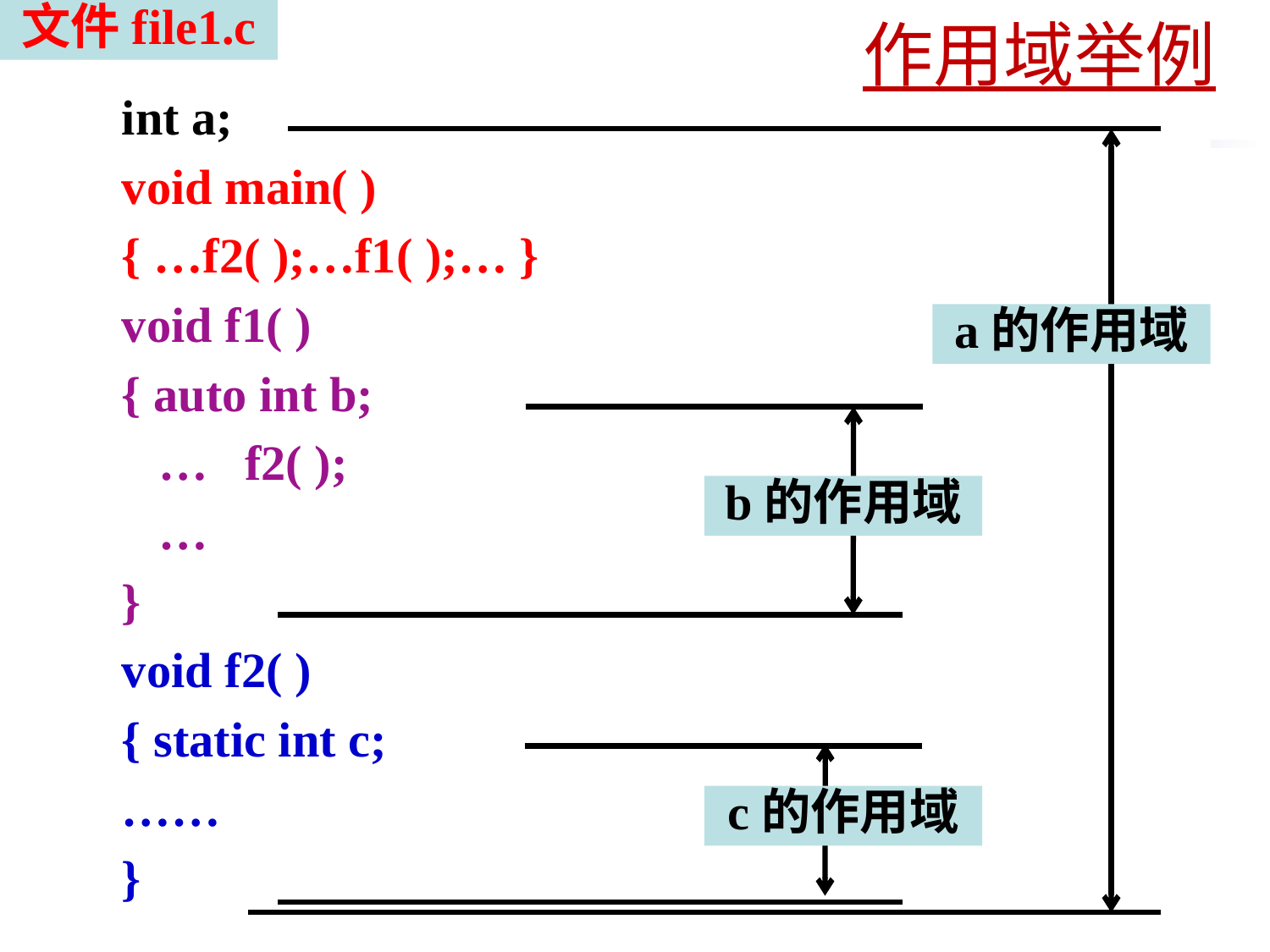

文件file1.c
作用域举例
int a;
void main( )
{ …f2( );…f1( );… }
void f1( )
{ auto int b;
   …   f2( );
   …
}
void f2( )
{ static int c;
……
}

a的作用域
b的作用域
c的作用域